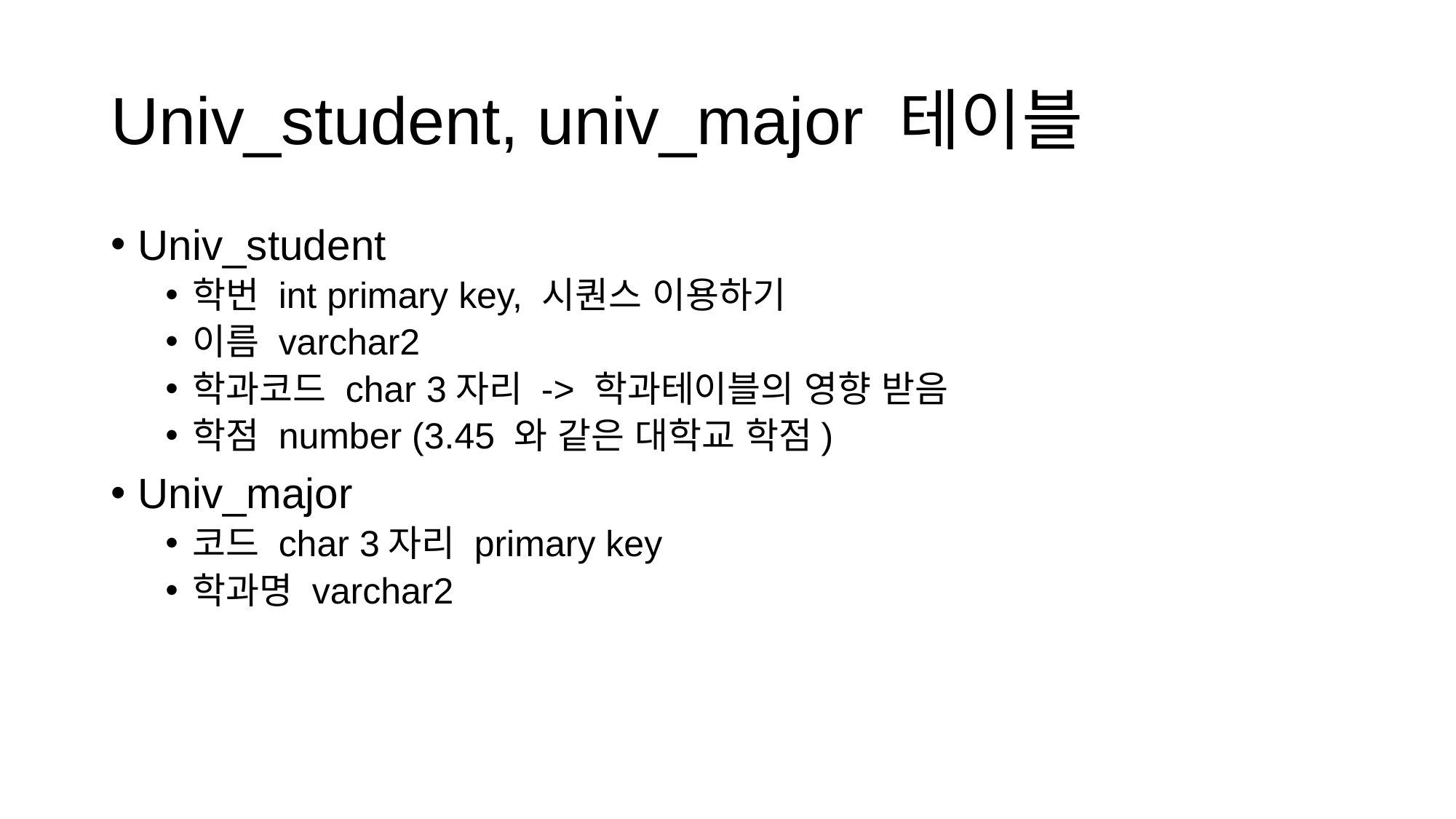

# Univ_student, univ_major 테이블
Univ_student
학번 int primary key, 시퀀스 이용하기
이름 varchar2
학과코드 char 3자리 -> 학과테이블의 영향 받음
학점 number (3.45 와 같은 대학교 학점)
Univ_major
코드 char 3자리 primary key
학과명 varchar2